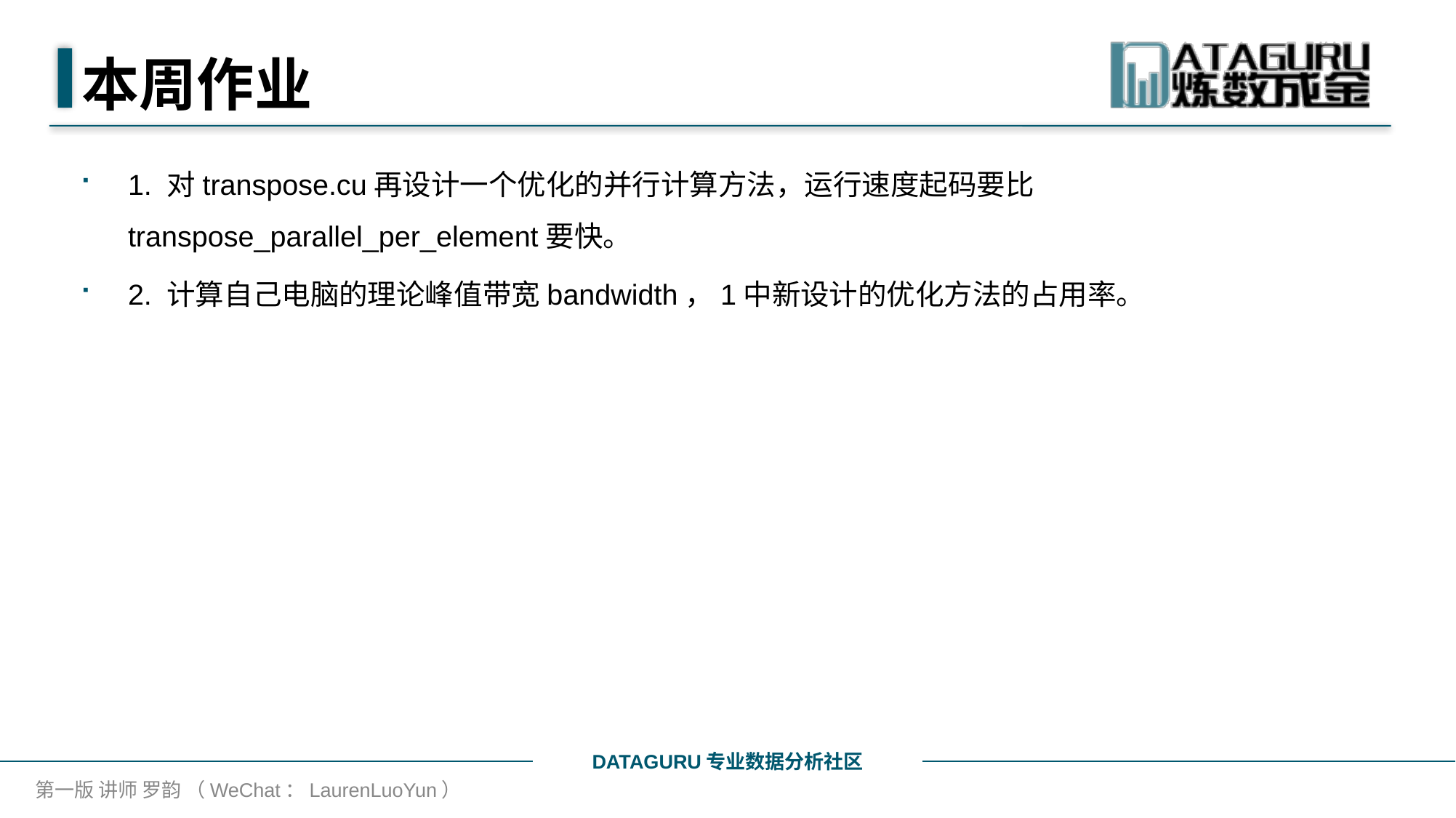

# 本周作业
1. 对transpose.cu再设计一个优化的并行计算方法，运行速度起码要比transpose_parallel_per_element要快。
2. 计算自己电脑的理论峰值带宽bandwidth，1中新设计的优化方法的占用率。